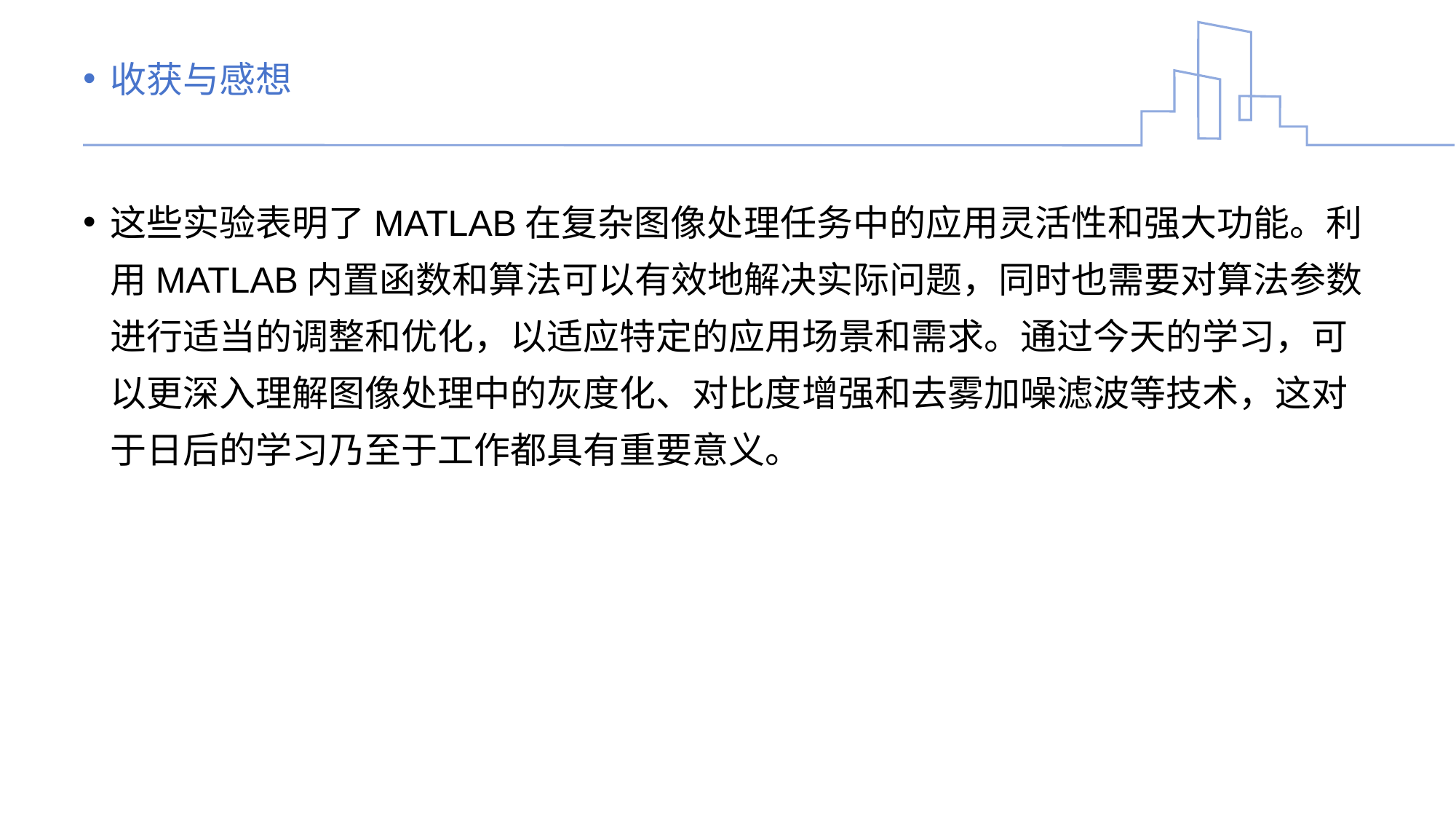

收获与感想

这些实验表明了MATLAB在复杂图像处理任务中的应用灵活性和强大功能。利用MATLAB内置函数和算法可以有效地解决实际问题，同时也需要对算法参数进行适当的调整和优化，以适应特定的应用场景和需求。通过今天的学习，可以更深入理解图像处理中的灰度化、对比度增强和去雾加噪滤波等技术，这对于日后的学习乃至于工作都具有重要意义。